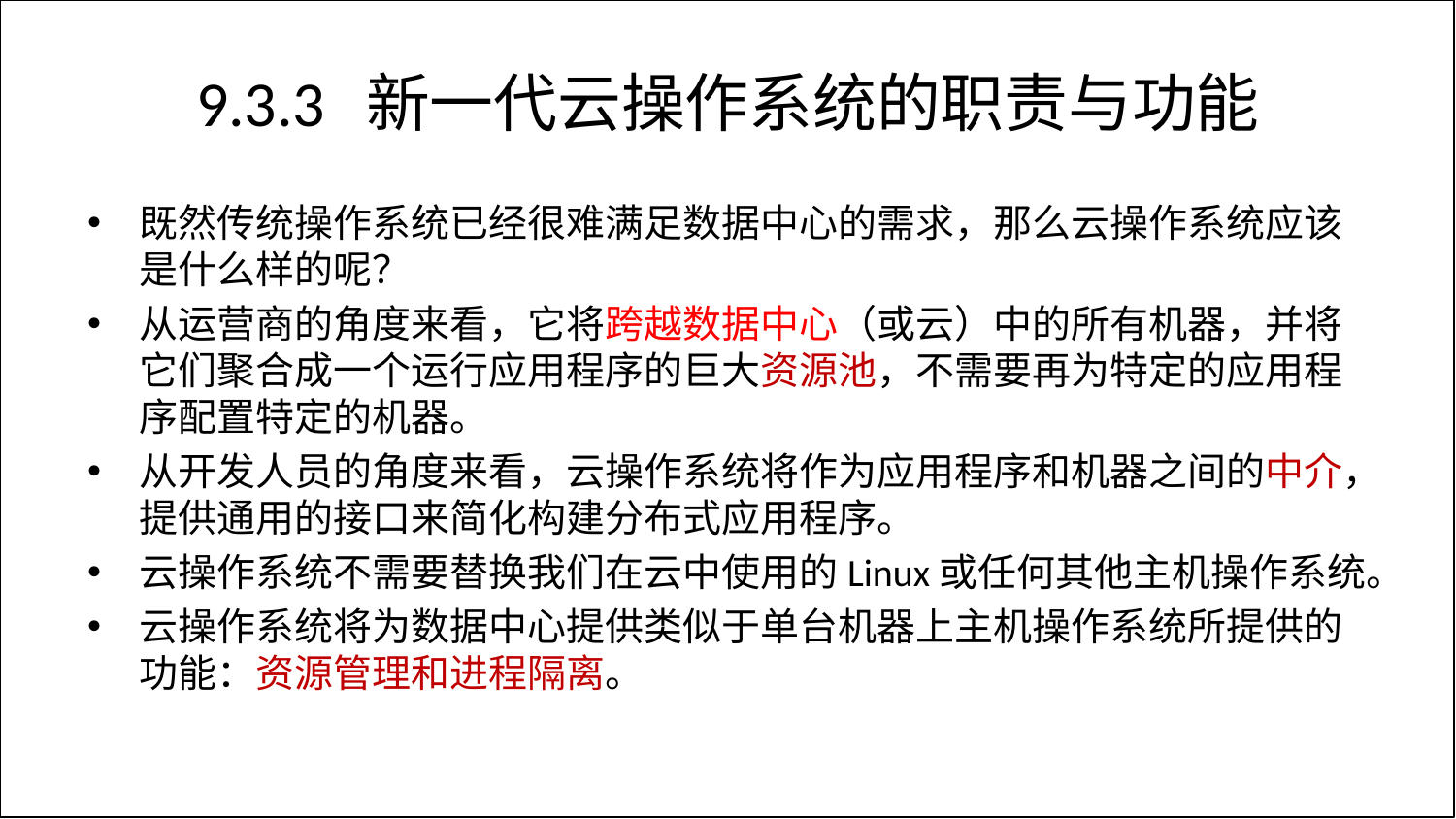

# 9.3.3  新一代云操作系统的职责与功能
既然传统操作系统已经很难满足数据中心的需求，那么云操作系统应该是什么样的呢？
从运营商的角度来看，它将跨越数据中心（或云）中的所有机器，并将它们聚合成一个运行应用程序的巨大资源池，不需要再为特定的应用程序配置特定的机器。
从开发人员的角度来看，云操作系统将作为应用程序和机器之间的中介，提供通用的接口来简化构建分布式应用程序。
云操作系统不需要替换我们在云中使用的Linux或任何其他主机操作系统。
云操作系统将为数据中心提供类似于单台机器上主机操作系统所提供的功能：资源管理和进程隔离。